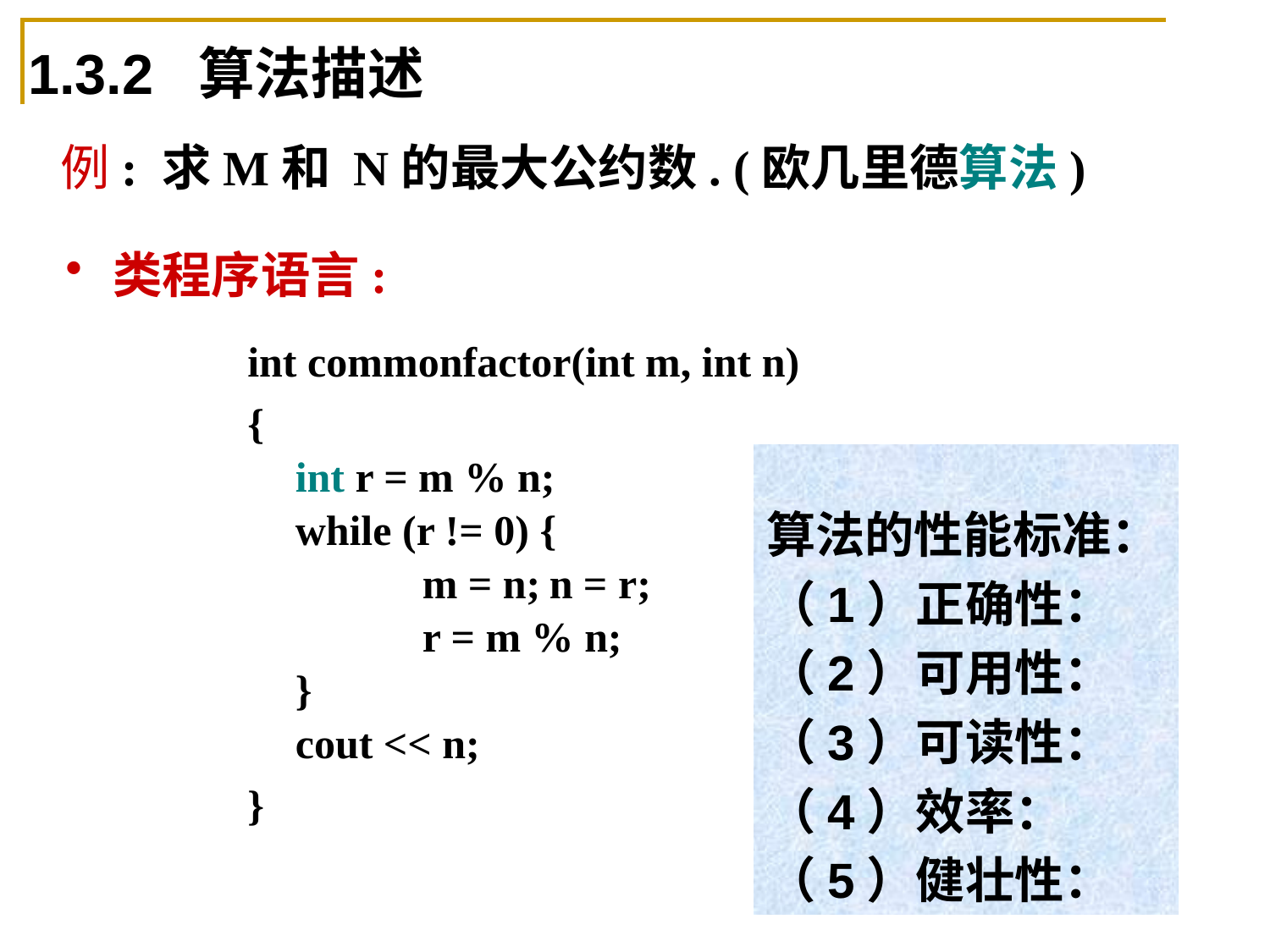

# 1.3.2  算法描述
	例: 求M和 N的最大公约数. (欧几里德算法)
类程序语言:
int commonfactor(int m, int n)
{
	int r = m % n;
	while (r != 0) {
		m = n;	n = r;
		r = m % n;
	}
	cout << n;
}
算法的性能标准：
（1）正确性：
（2）可用性：
（3）可读性：
（4）效率：
（5）健壮性：